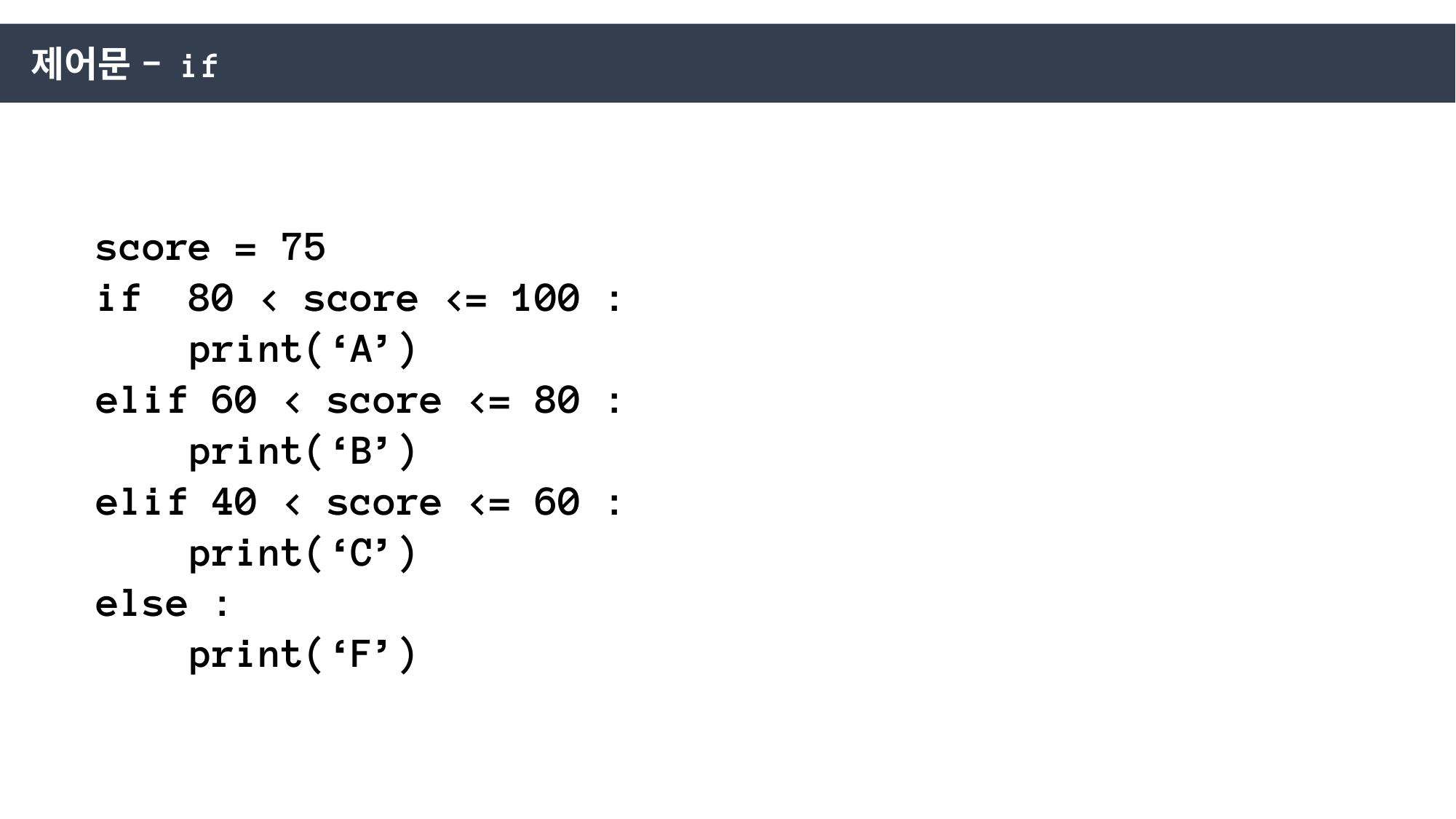

제어문 – if

score = 75
if  80 < score <= 100 :
    print(‘A’)
elif 60 < score <= 80 :
    print(‘B’)
elif 40 < score <= 60 :
    print(‘C’)
else :
    print(‘F’)